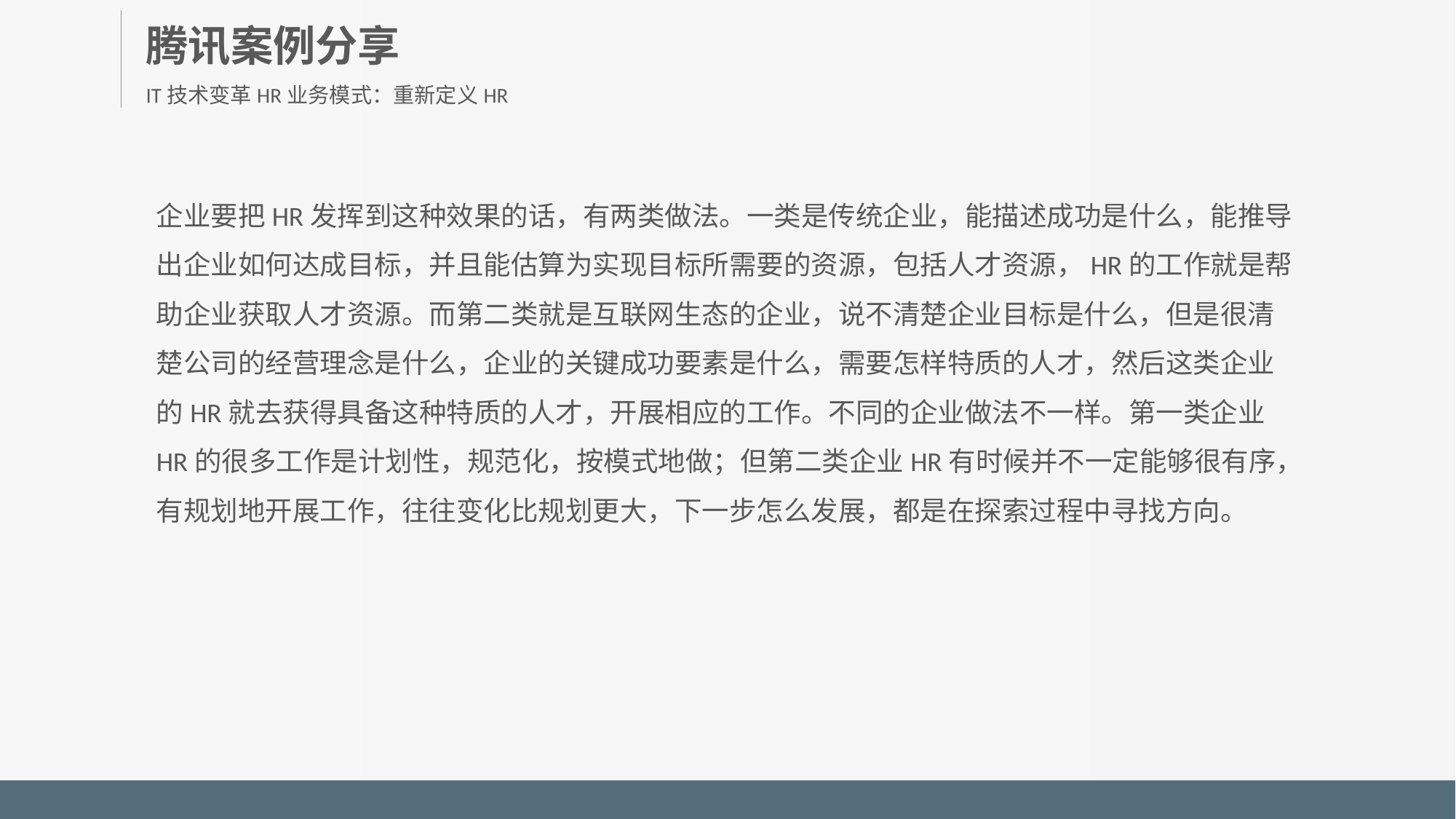

腾讯案例分享
IT技术变革HR业务模式：重新定义HR
企业要把HR发挥到这种效果的话，有两类做法。一类是传统企业，能描述成功是什么，能推导出企业如何达成目标，并且能估算为实现目标所需要的资源，包括人才资源，HR的工作就是帮助企业获取人才资源。而第二类就是互联网生态的企业，说不清楚企业目标是什么，但是很清楚公司的经营理念是什么，企业的关键成功要素是什么，需要怎样特质的人才，然后这类企业的HR就去获得具备这种特质的人才，开展相应的工作。不同的企业做法不一样。第一类企业HR的很多工作是计划性，规范化，按模式地做；但第二类企业HR有时候并不一定能够很有序，有规划地开展工作，往往变化比规划更大，下一步怎么发展，都是在探索过程中寻找方向。